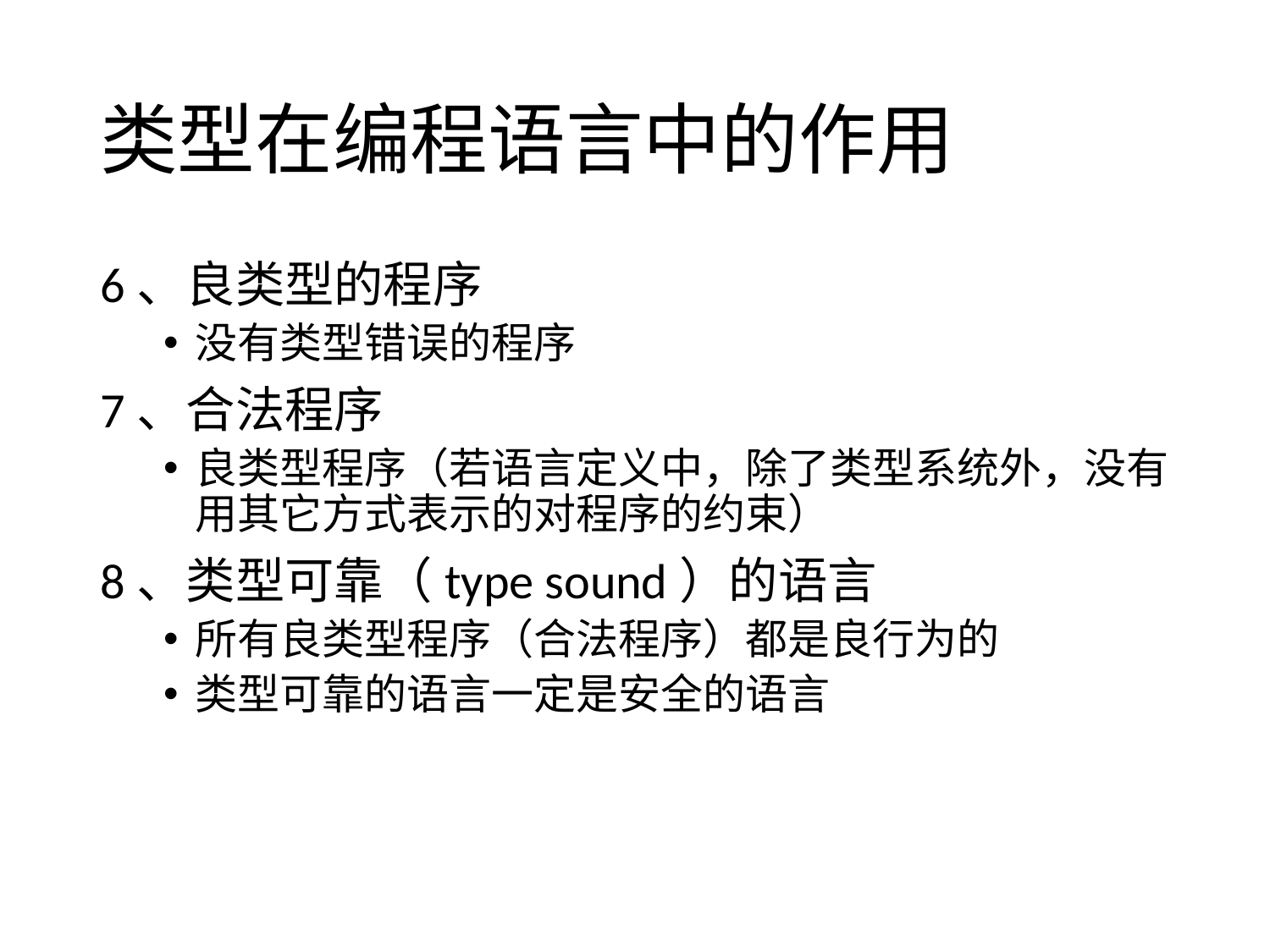

# 类型在编程语言中的作用
6、良类型的程序
没有类型错误的程序
7、合法程序
良类型程序（若语言定义中，除了类型系统外，没有用其它方式表示的对程序的约束）
8、类型可靠（type sound）的语言
所有良类型程序（合法程序）都是良行为的
类型可靠的语言一定是安全的语言